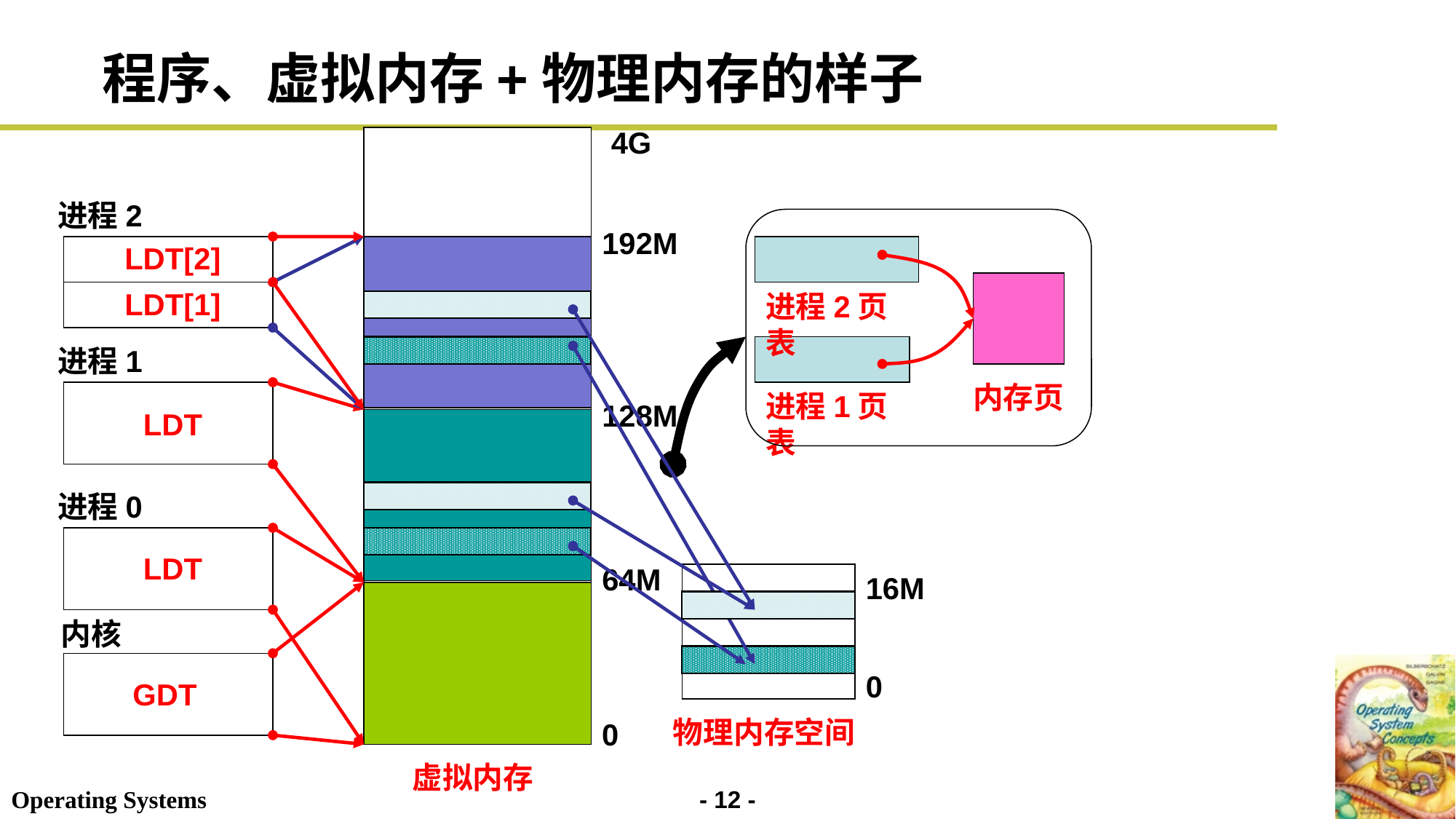

# 程序、虚拟内存+物理内存的样子
4G

进程1

128M
LDT

进程0

LDT
64M

内核

GDT
0

虚拟内存
进程2
192M
LDT[2]

LDT[1]

进程2页表

内存页
进程1页表

16M

0
物理内存空间